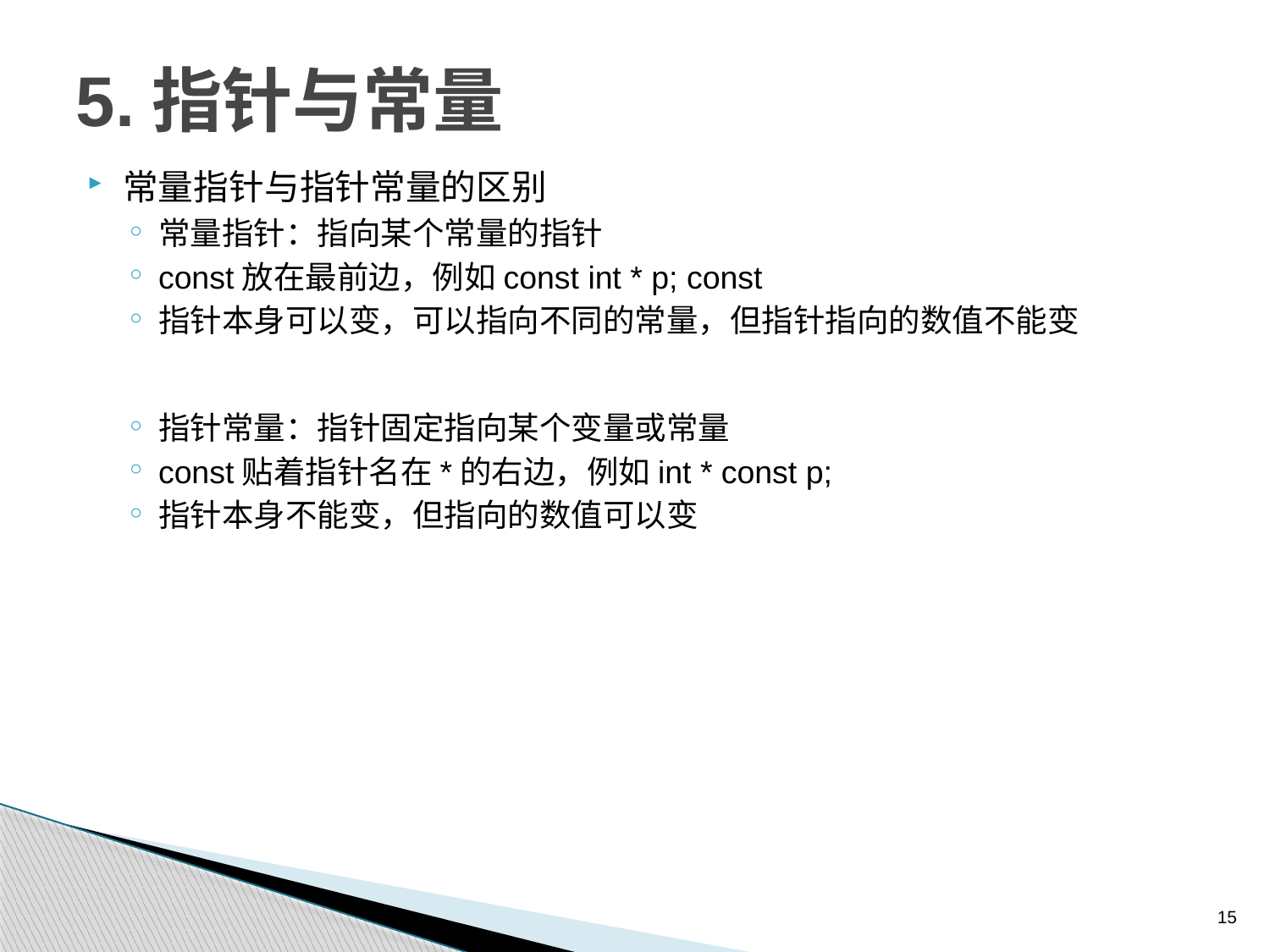

# 5.指针与常量
常量指针与指针常量的区别
常量指针：指向某个常量的指针
const放在最前边，例如const int * p; const
指针本身可以变，可以指向不同的常量，但指针指向的数值不能变

指针常量：指针固定指向某个变量或常量
const贴着指针名在*的右边，例如int * const p;
指针本身不能变，但指向的数值可以变

15